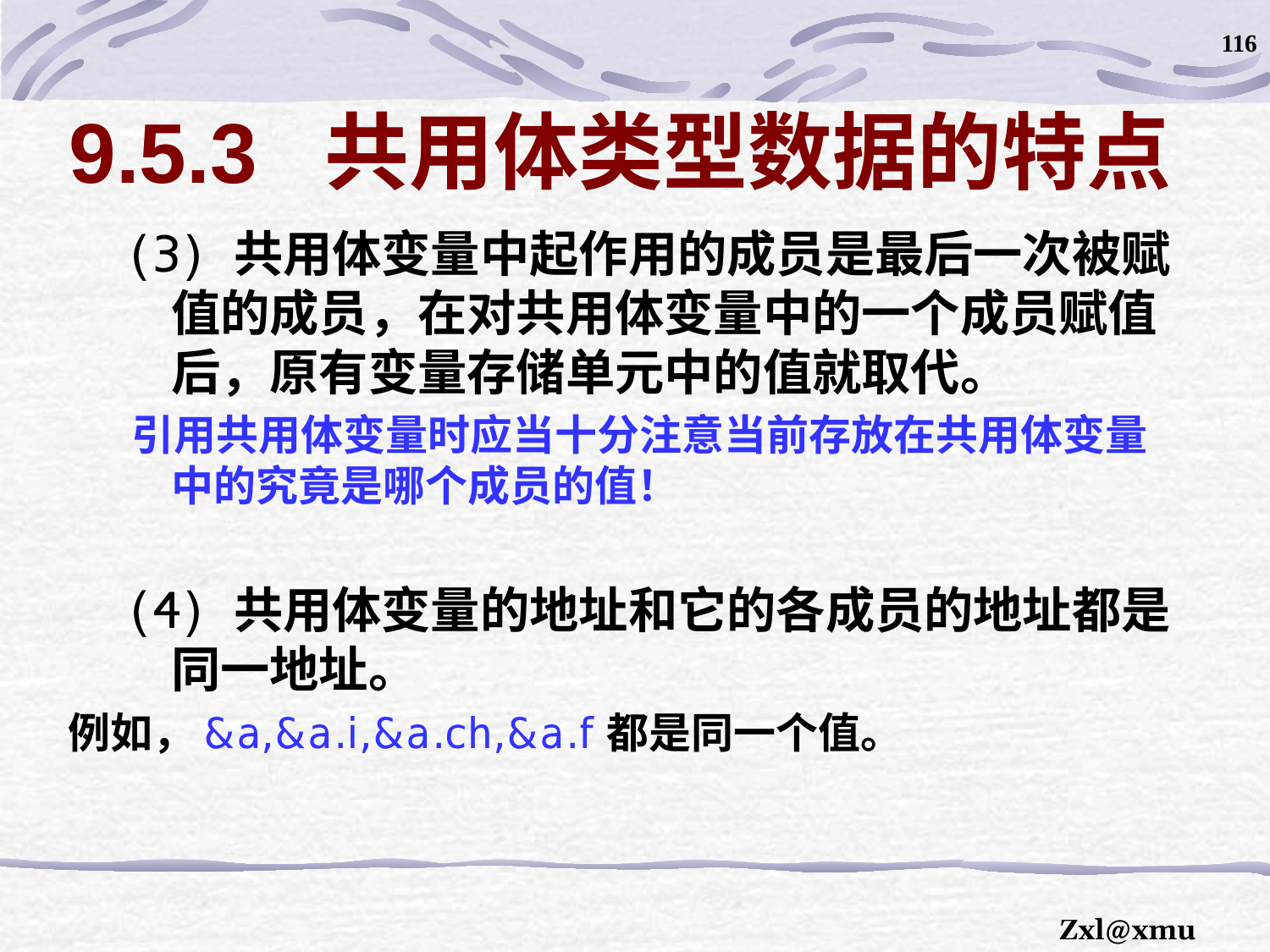

116
# 9.5.3  共用体类型数据的特点
(3) 共用体变量中起作用的成员是最后一次被赋值的成员，在对共用体变量中的一个成员赋值后，原有变量存储单元中的值就取代。
引用共用体变量时应当十分注意当前存放在共用体变量中的究竟是哪个成员的值！

(4) 共用体变量的地址和它的各成员的地址都是同一地址。
例如，&a,&a.i,&a.ch,&a.f都是同一个值。